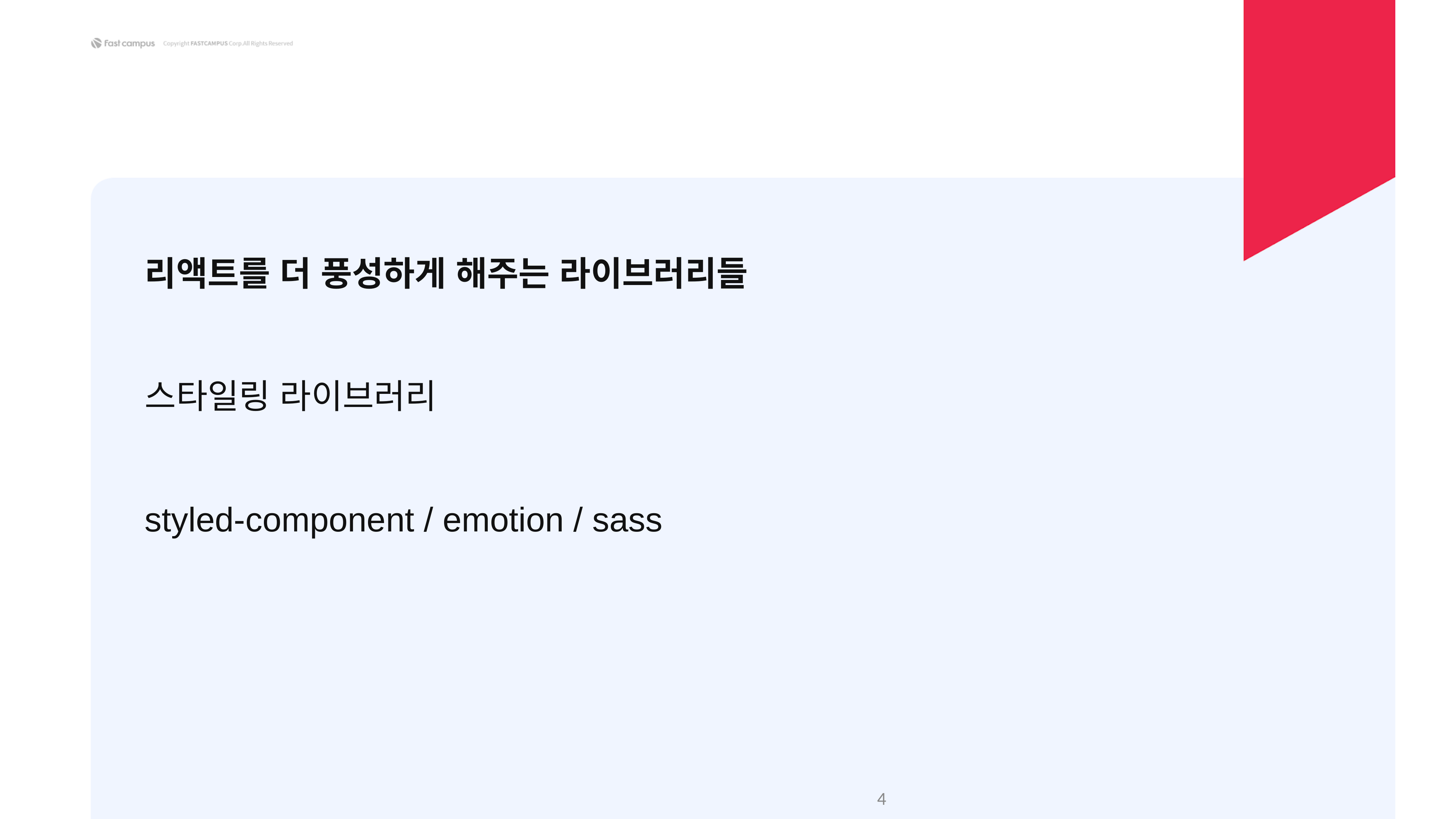

리액트를 더 풍성하게 해주는 라이브러리들

스타일링 라이브러리

styled-component / emotion / sass
4